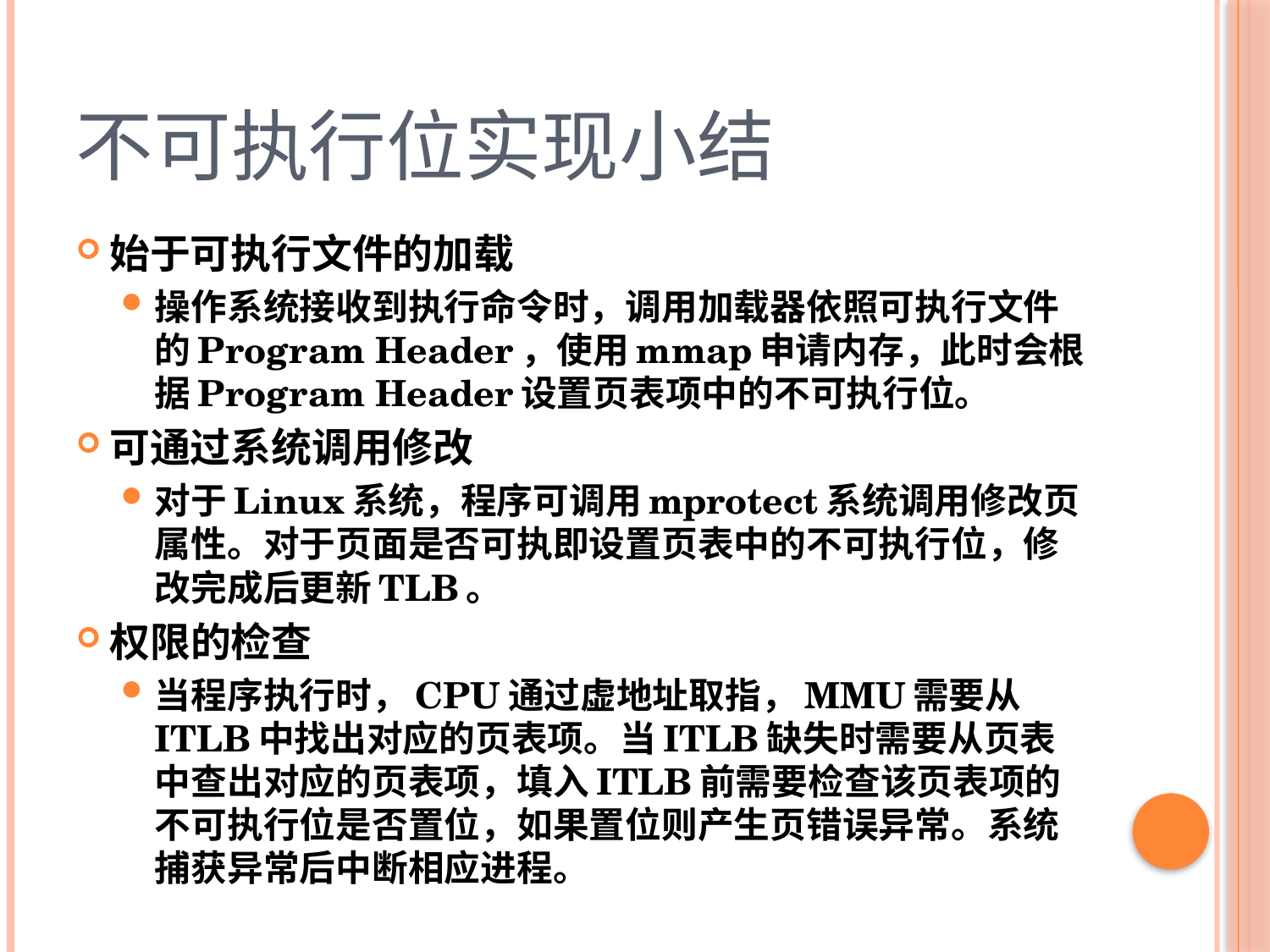

# 不可执行位实现小结
始于可执行文件的加载
操作系统接收到执行命令时，调用加载器依照可执行文件的Program Header，使用mmap申请内存，此时会根据Program Header设置页表项中的不可执行位。
可通过系统调用修改
对于Linux系统，程序可调用mprotect系统调用修改页属性。对于页面是否可执即设置页表中的不可执行位，修改完成后更新TLB。
权限的检查
当程序执行时，CPU通过虚地址取指，MMU需要从ITLB中找出对应的页表项。当ITLB缺失时需要从页表中查出对应的页表项，填入ITLB前需要检查该页表项的不可执行位是否置位，如果置位则产生页错误异常。系统捕获异常后中断相应进程。